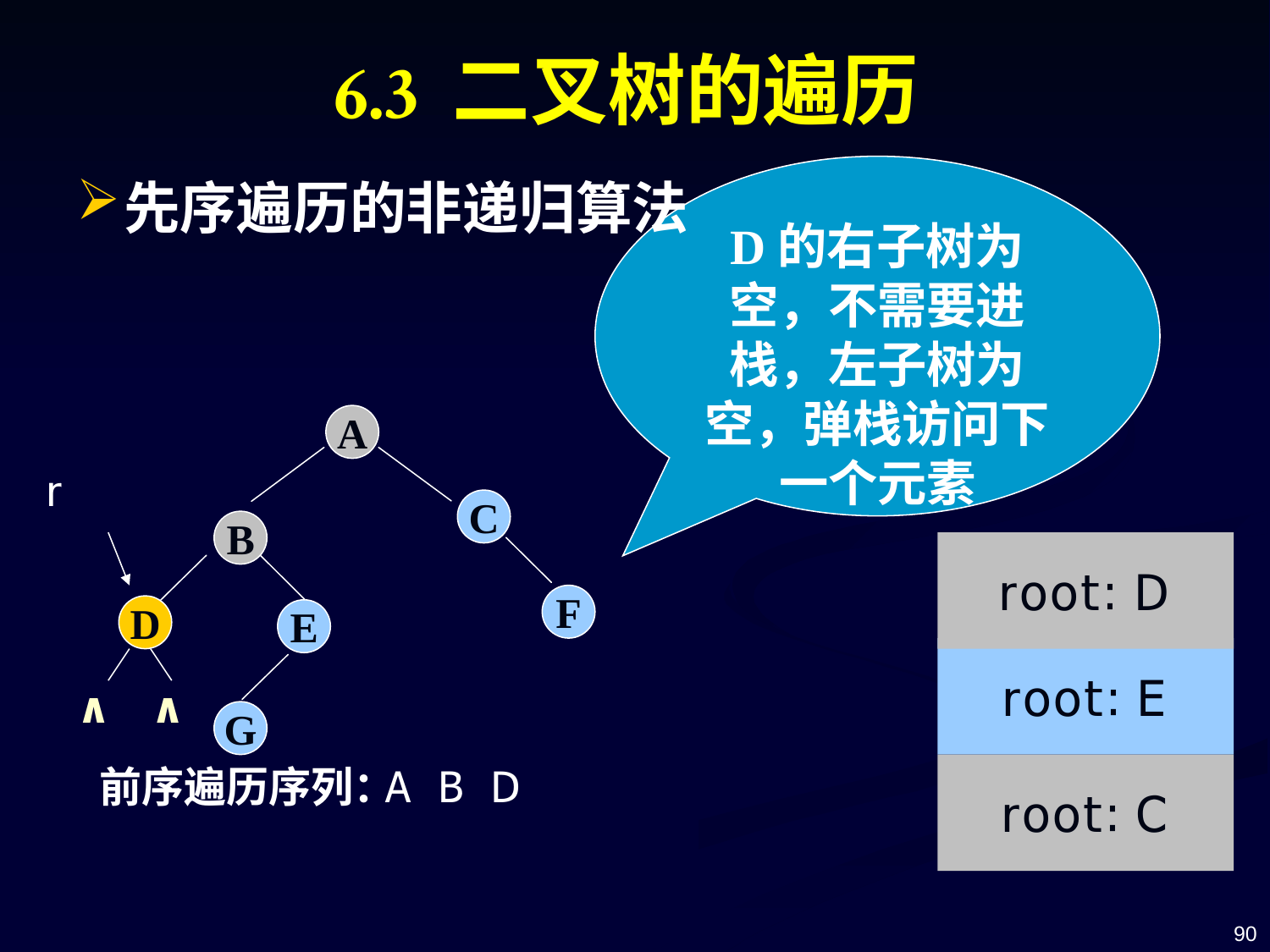

# 6.3 二叉树的遍历
D的右子树为空，不需要进栈，左子树为空，弹栈访问下一个元素
先序遍历的非递归算法
A

r
C
B

root: D

F
D
E
root: E

∧
∧
G
前序遍历序列：
A
B
D
root: C
90